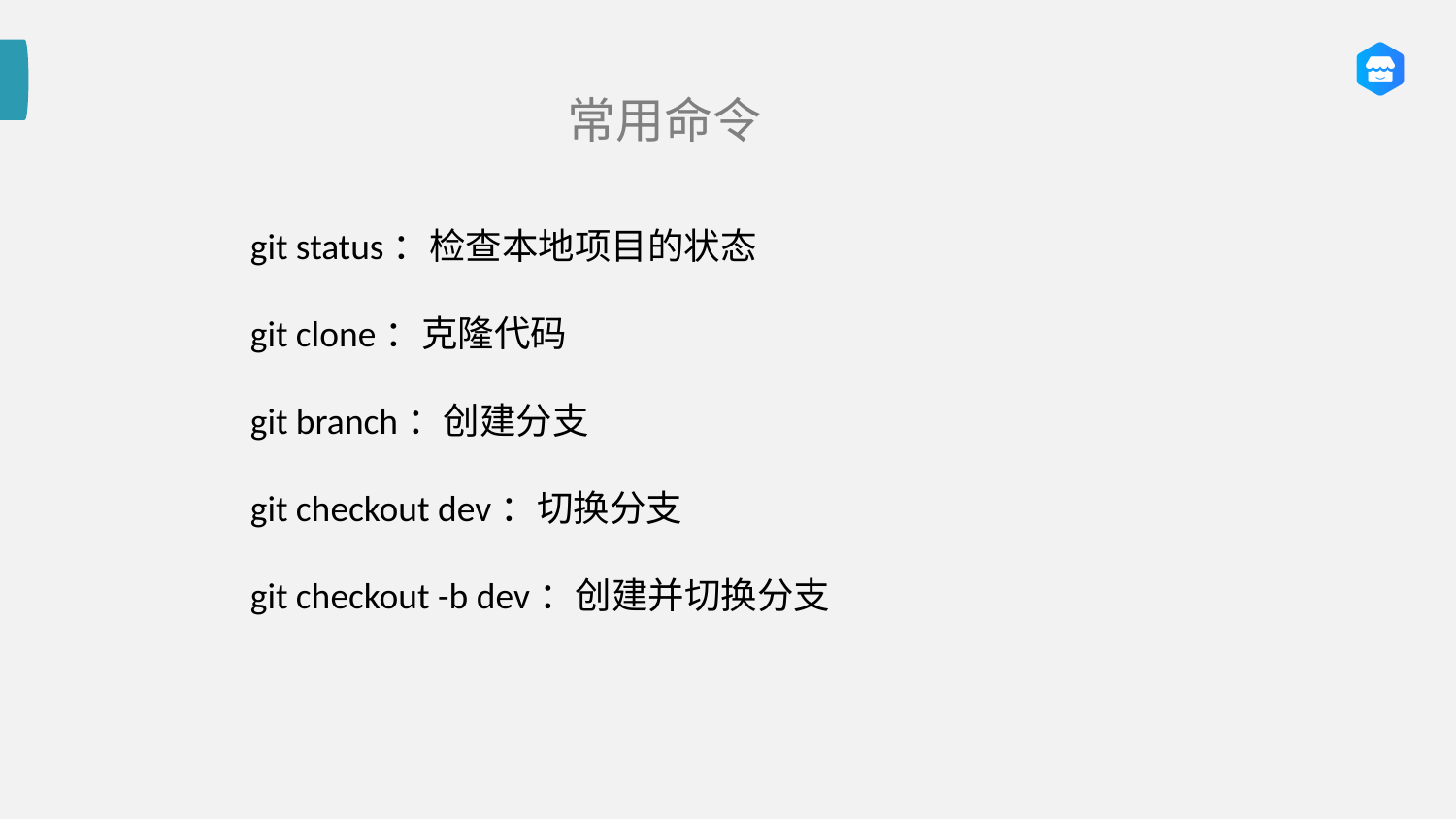

# 常用命令
git status：检查本地项目的状态

git clone：克隆代码

git branch：创建分支

git checkout dev：切换分支

git checkout -b dev：创建并切换分支